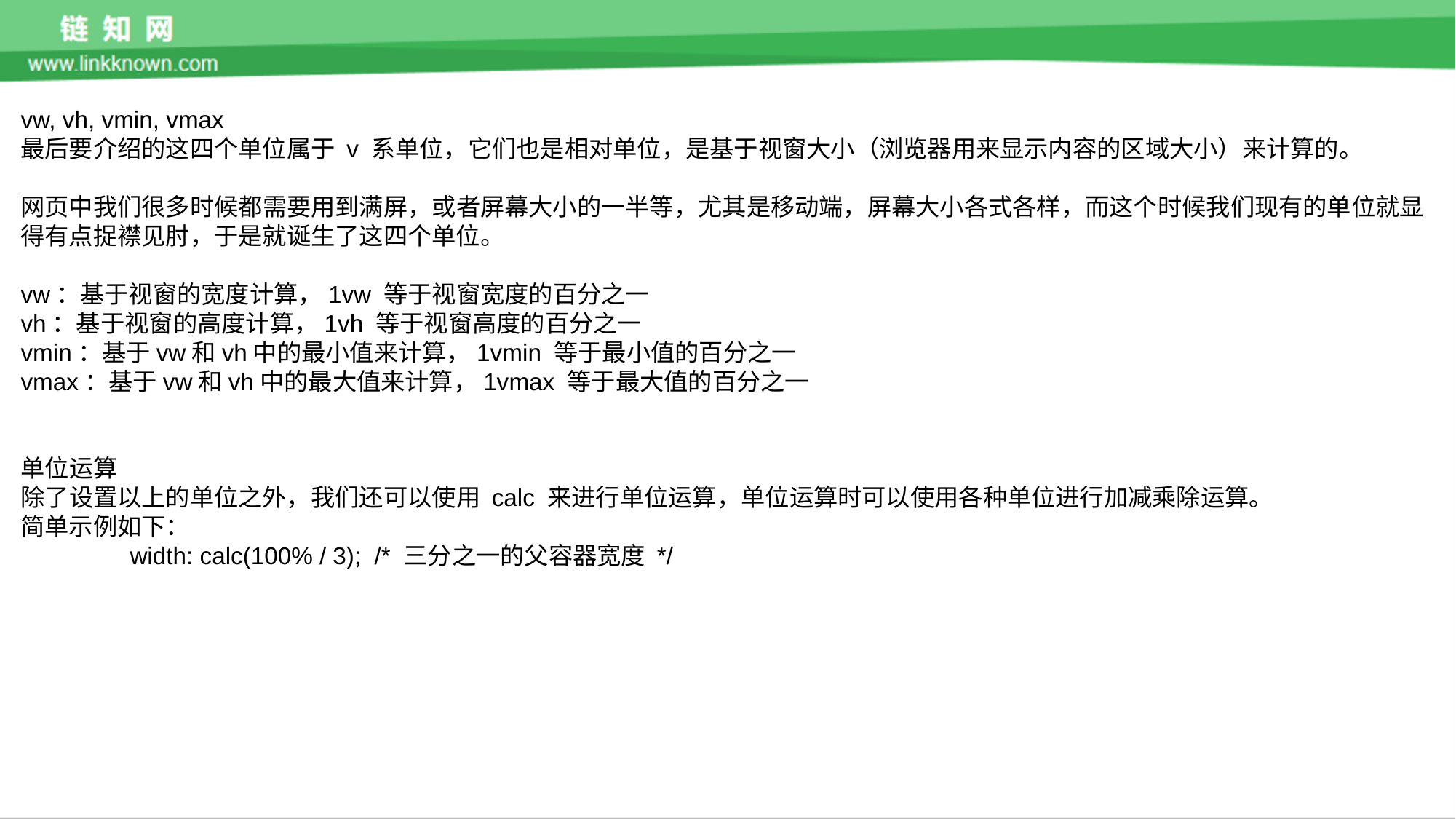

vw, vh, vmin, vmax
最后要介绍的这四个单位属于 v 系单位，它们也是相对单位，是基于视窗大小（浏览器用来显示内容的区域大小）来计算的。

网页中我们很多时候都需要用到满屏，或者屏幕大小的一半等，尤其是移动端，屏幕大小各式各样，而这个时候我们现有的单位就显得有点捉襟见肘，于是就诞生了这四个单位。

vw：基于视窗的宽度计算，1vw 等于视窗宽度的百分之一
vh：基于视窗的高度计算，1vh 等于视窗高度的百分之一
vmin：基于vw和vh中的最小值来计算，1vmin 等于最小值的百分之一
vmax：基于vw和vh中的最大值来计算，1vmax 等于最大值的百分之一

单位运算
除了设置以上的单位之外，我们还可以使用 calc 来进行单位运算，单位运算时可以使用各种单位进行加减乘除运算。
简单示例如下：
	width: calc(100% / 3);  /* 三分之一的父容器宽度 */